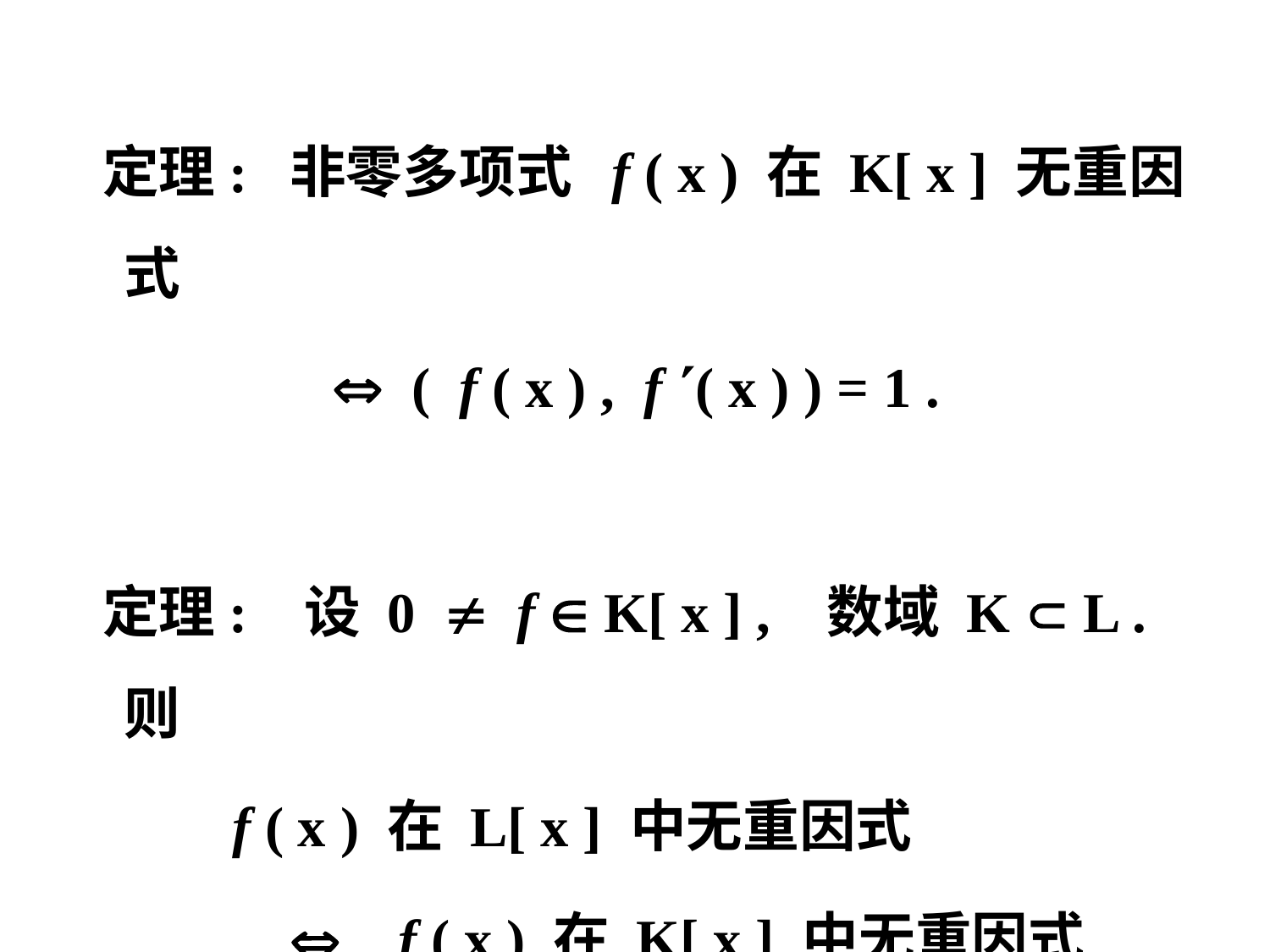

定理:  非零多项式  f ( x ) 在 K[ x ] 无重因式
                  ⇔  (  f ( x ) ,  f ′( x ) ) = 1 .

 定理:   设 0  ≠  f ∈ K[ x ] ,   数域 K ⊂ L .  则
           f ( x ) 在 L[ x ] 中无重因式
               ⇔    f ( x ) 在 K[ x ] 中无重因式